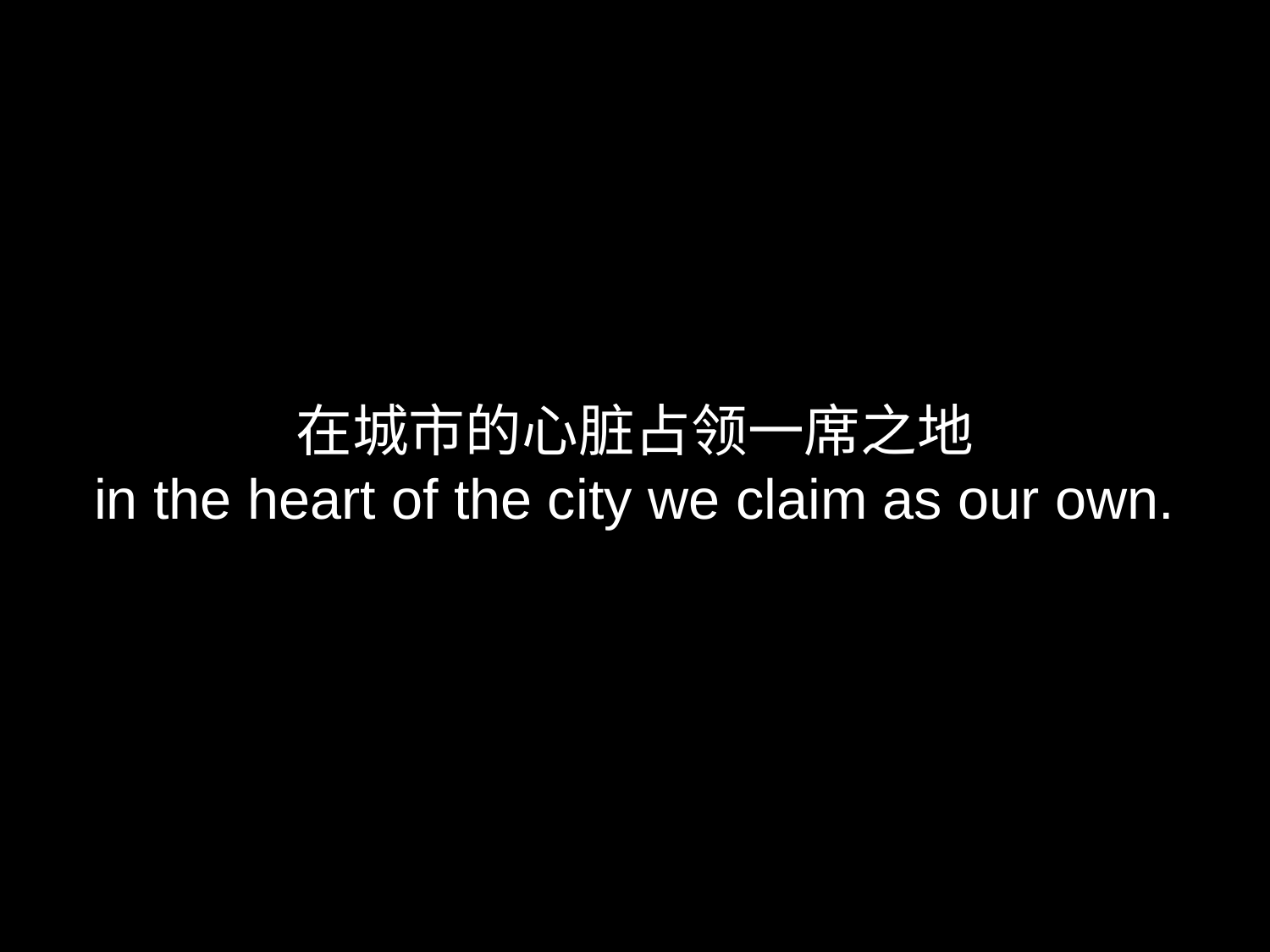

在城市的心脏占领一席之地
in the heart of the city we claim as our own.